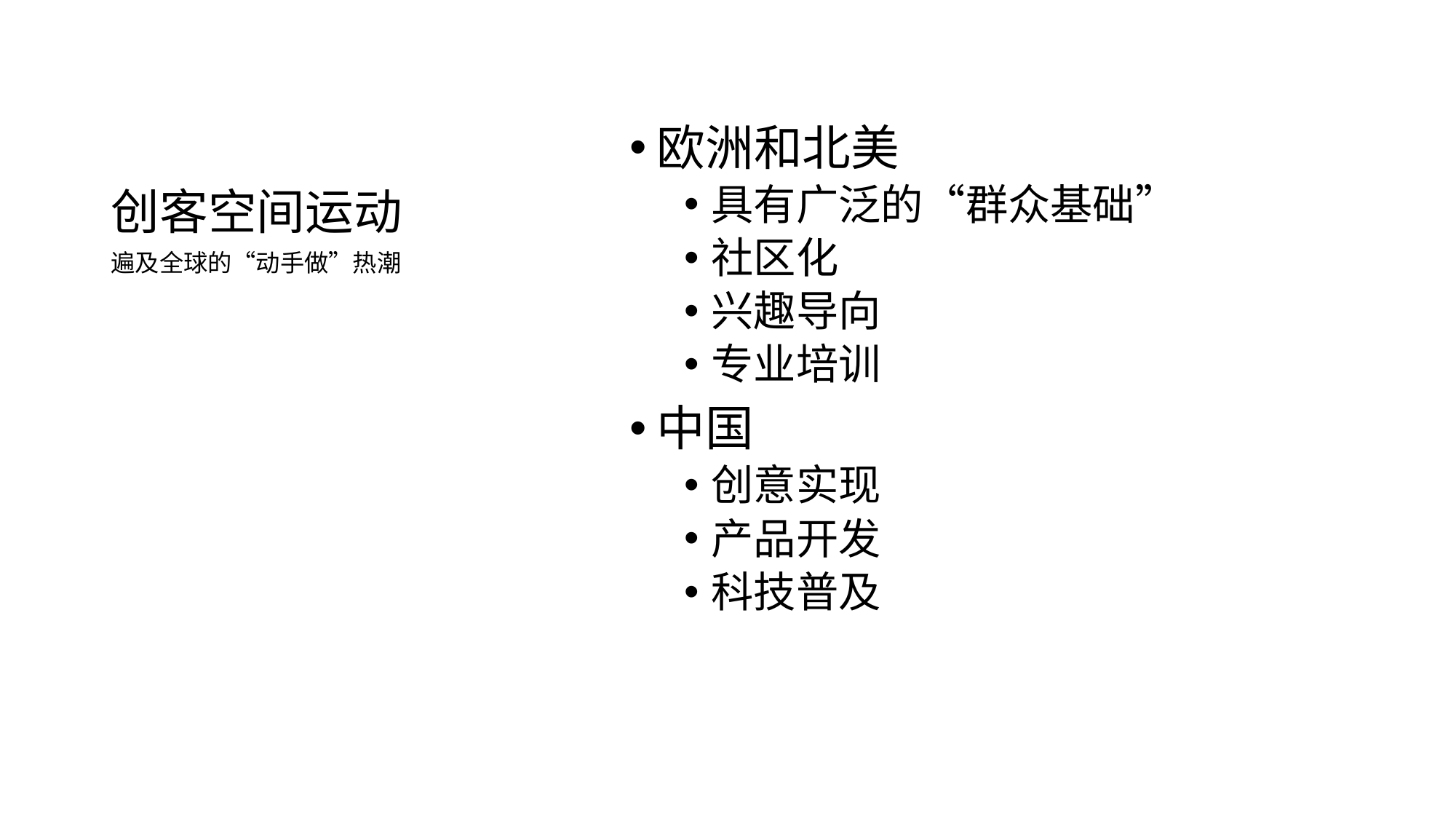

# 创客空间运动
欧洲和北美
具有广泛的“群众基础”
社区化
兴趣导向
专业培训
中国
创意实现
产品开发
科技普及
遍及全球的“动手做”热潮